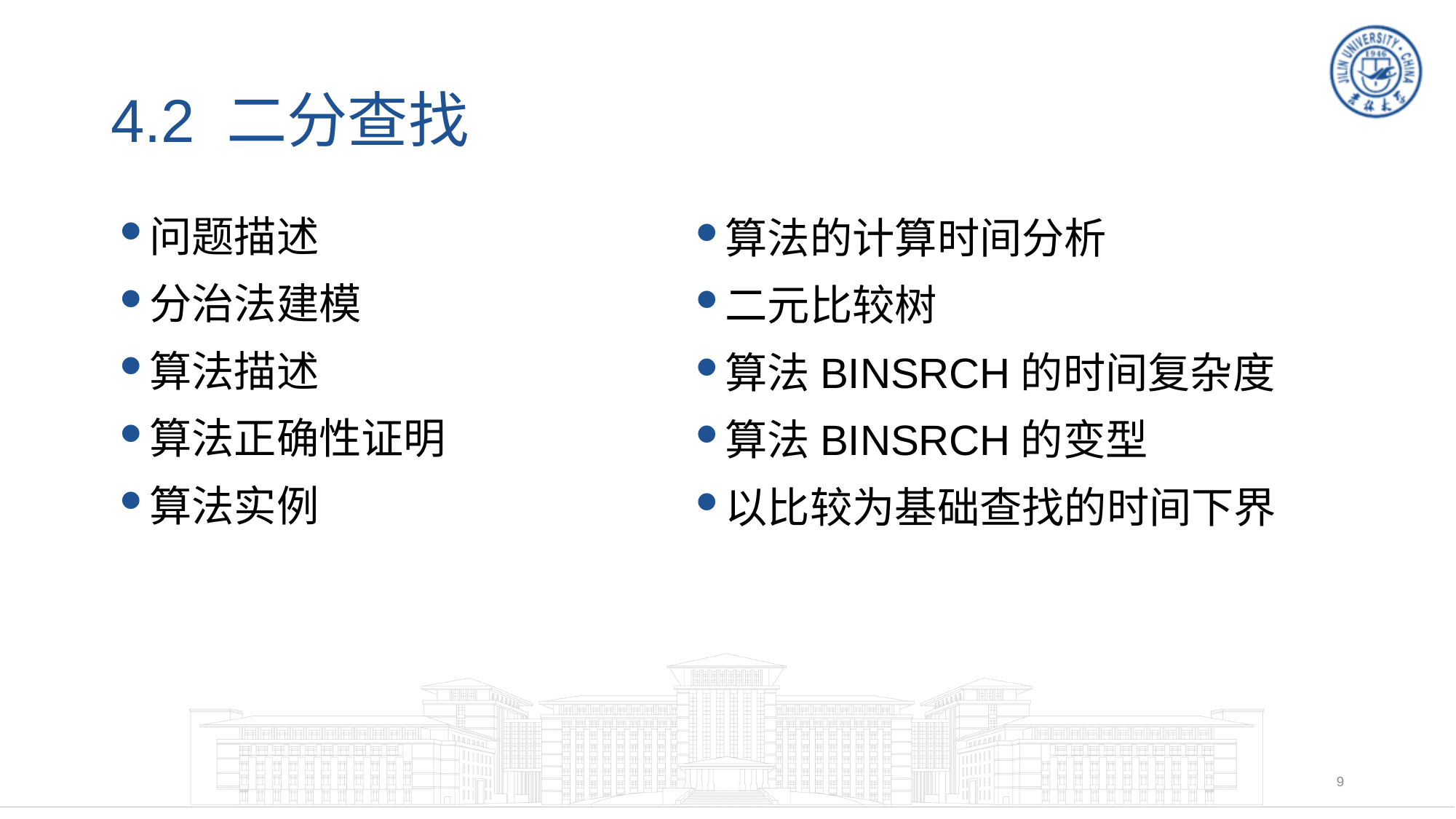

# 4.2 二分查找
问题描述
分治法建模
算法描述
算法正确性证明
算法实例
算法的计算时间分析
二元比较树
算法BINSRCH的时间复杂度
算法BINSRCH的变型
以比较为基础查找的时间下界
9